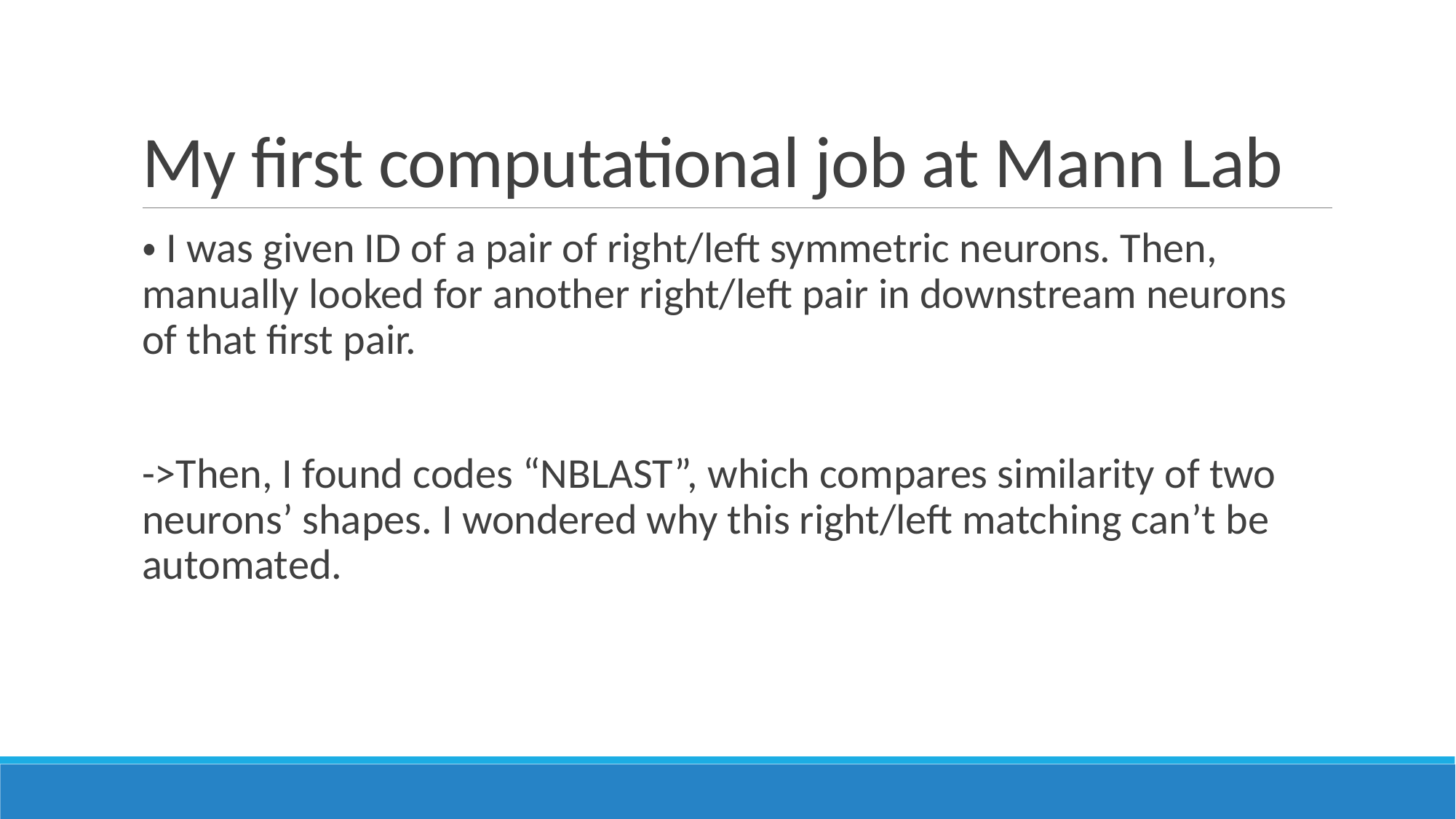

# My first computational job at Mann Lab
・I was given ID of a pair of right/left symmetric neurons. Then, manually looked for another right/left pair in downstream neurons of that first pair.

->Then, I found codes “NBLAST”, which compares similarity of two neurons’ shapes. I wondered why this right/left matching can’t be automated.